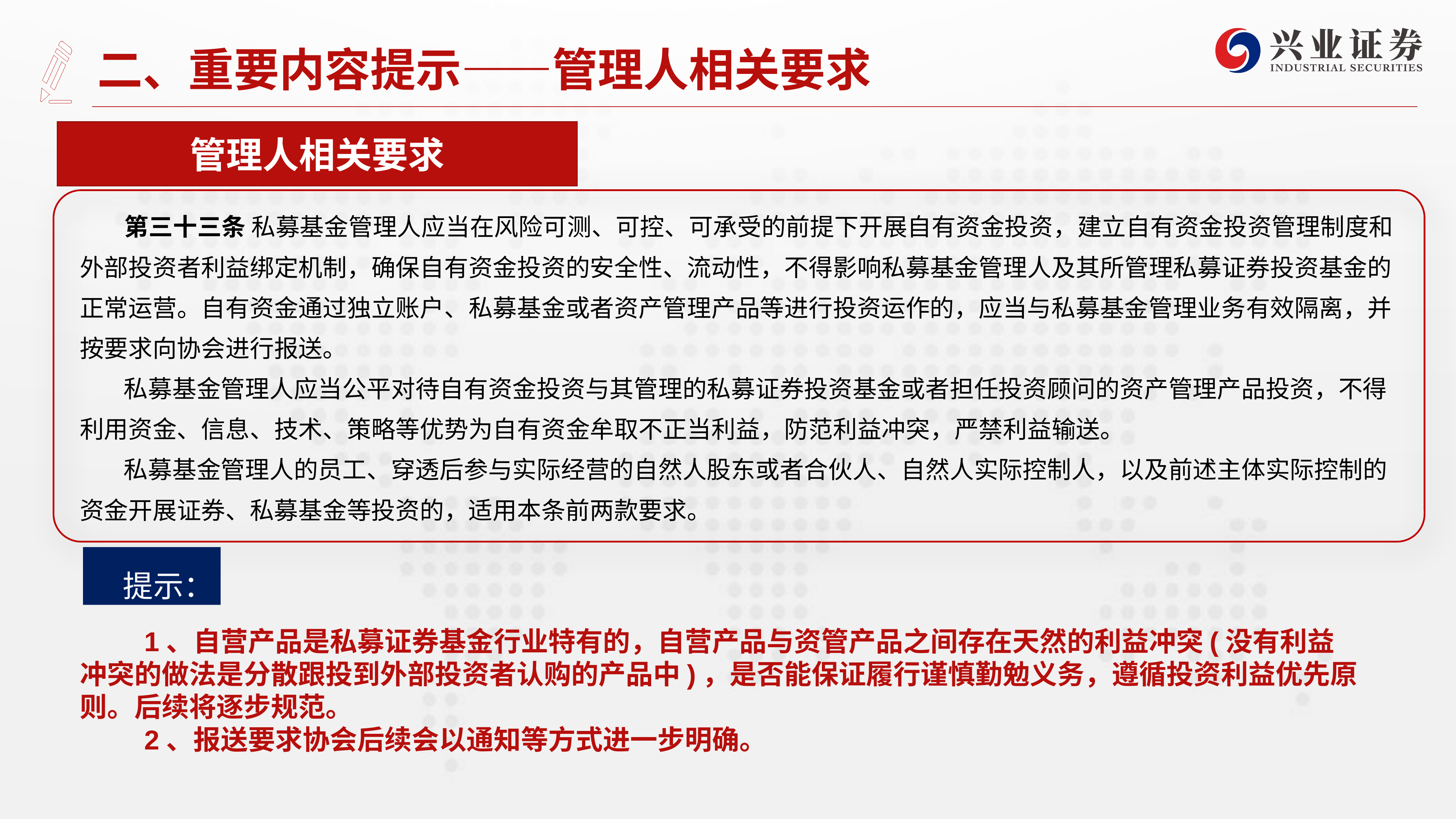

# 二、重要内容提示——管理人相关要求
管理人相关要求

       第三十三条 私募基金管理人应当在风险可测、可控、可承受的前提下开展自有资金投资，建立自有资金投资管理制度和外部投资者利益绑定机制，确保自有资金投资的安全性、流动性，不得影响私募基金管理人及其所管理私募证券投资基金的正常运营。自有资金通过独立账户、私募基金或者资产管理产品等进行投资运作的，应当与私募基金管理业务有效隔离，并按要求向协会进行报送。
       私募基金管理人应当公平对待自有资金投资与其管理的私募证券投资基金或者担任投资顾问的资产管理产品投资，不得利用资金、信息、技术、策略等优势为自有资金牟取不正当利益，防范利益冲突，严禁利益输送。
       私募基金管理人的员工、穿透后参与实际经营的自然人股东或者合伙人、自然人实际控制人，以及前述主体实际控制的资金开展证券、私募基金等投资的，适用本条前两款要求。
    提示：
1、自营产品是私募证券基金行业特有的，自营产品与资管产品之间存在天然的利益冲突(没有利益冲突的做法是分散跟投到外部投资者认购的产品中)，是否能保证履行谨慎勤勉义务，遵循投资利益优先原则。后续将逐步规范。
2、报送要求协会后续会以通知等方式进一步明确。